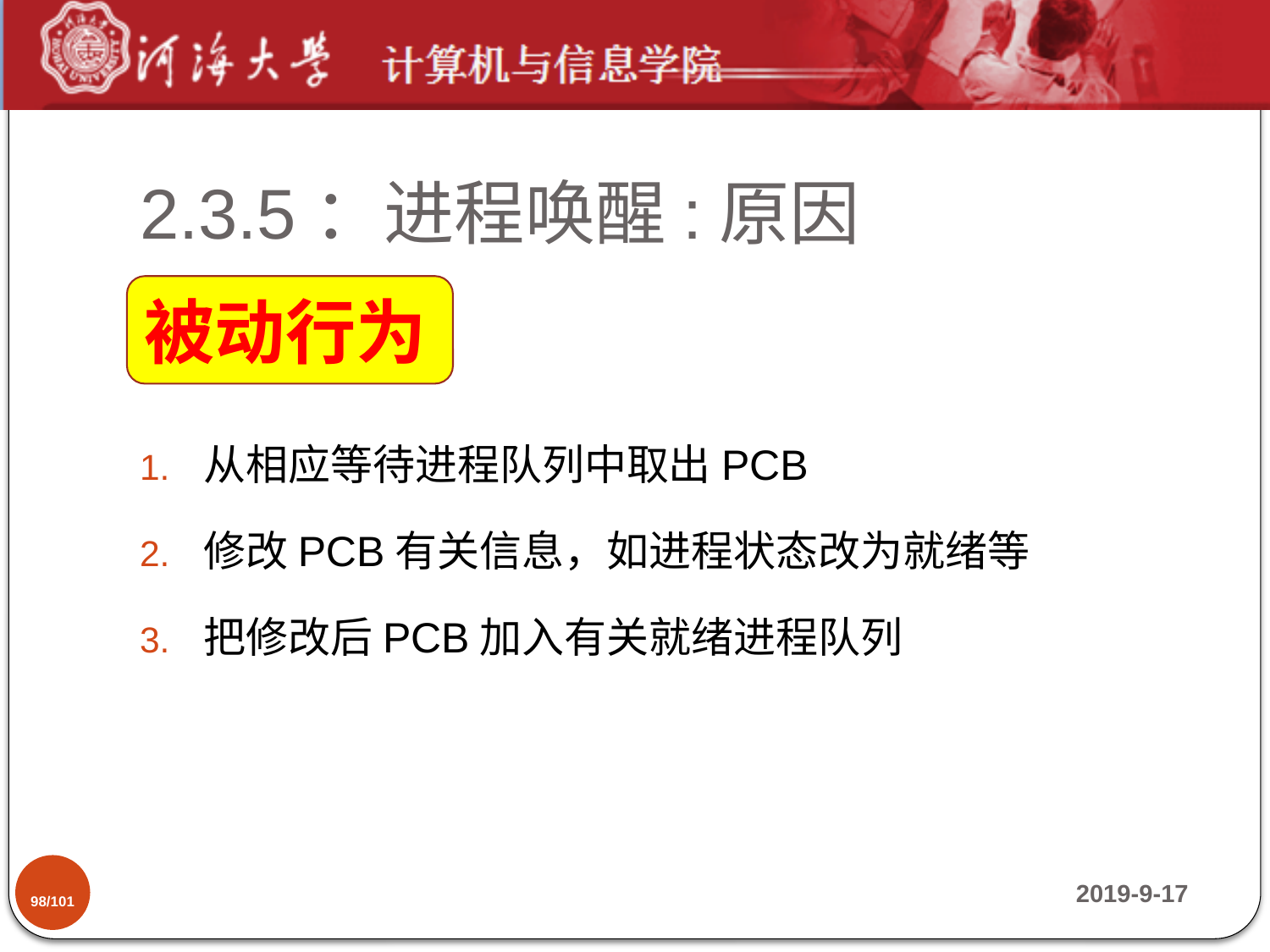

# 2.3.5：进程唤醒:原因
被动行为
从相应等待进程队列中取出PCB
修改PCB有关信息，如进程状态改为就绪等
把修改后PCB加入有关就绪进程队列

98/101
2019-9-17